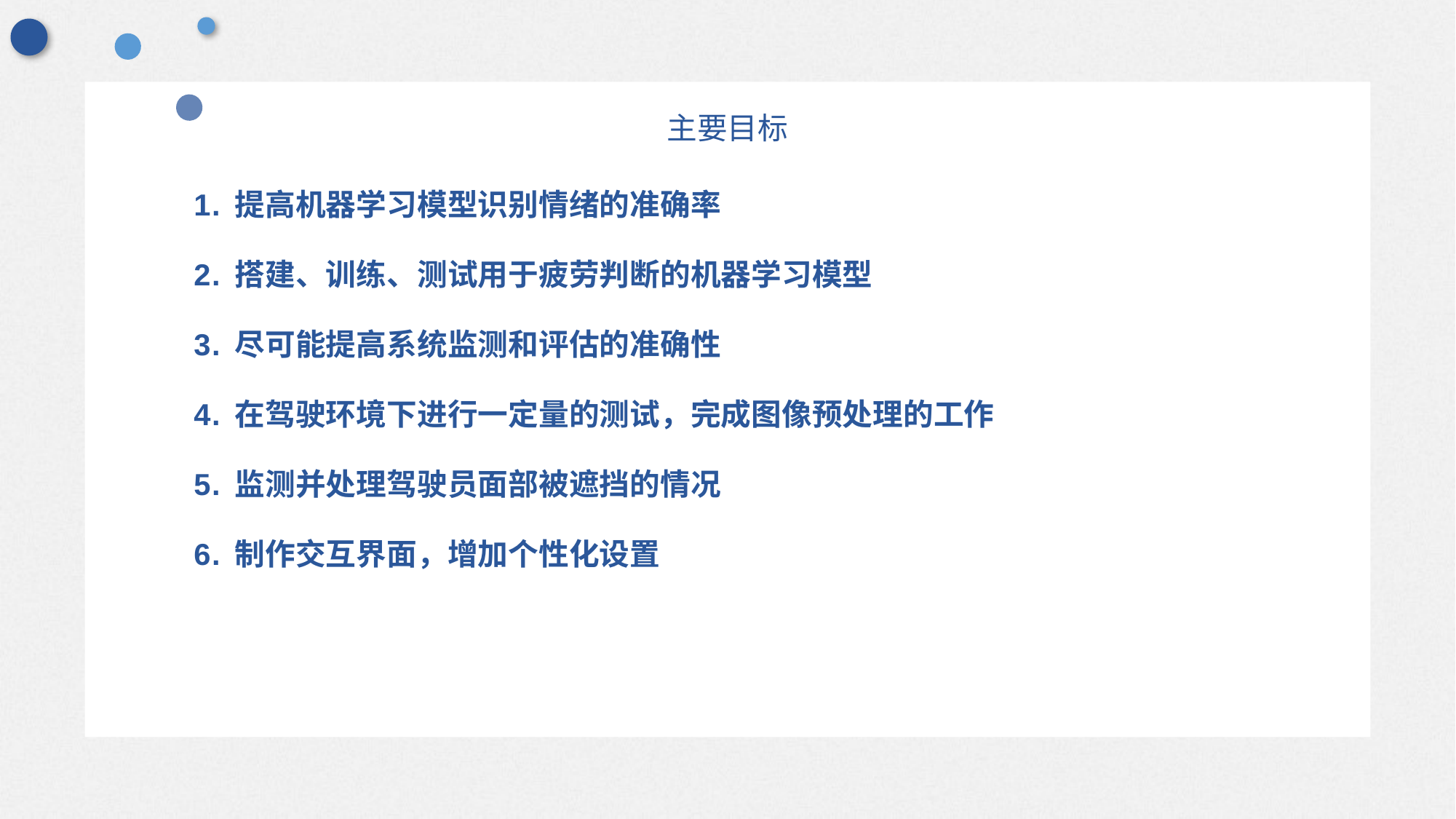

主要目标
提高机器学习模型识别情绪的准确率
搭建、训练、测试用于疲劳判断的机器学习模型
尽可能提高系统监测和评估的准确性
在驾驶环境下进行一定量的测试，完成图像预处理的工作
监测并处理驾驶员面部被遮挡的情况
制作交互界面，增加个性化设置